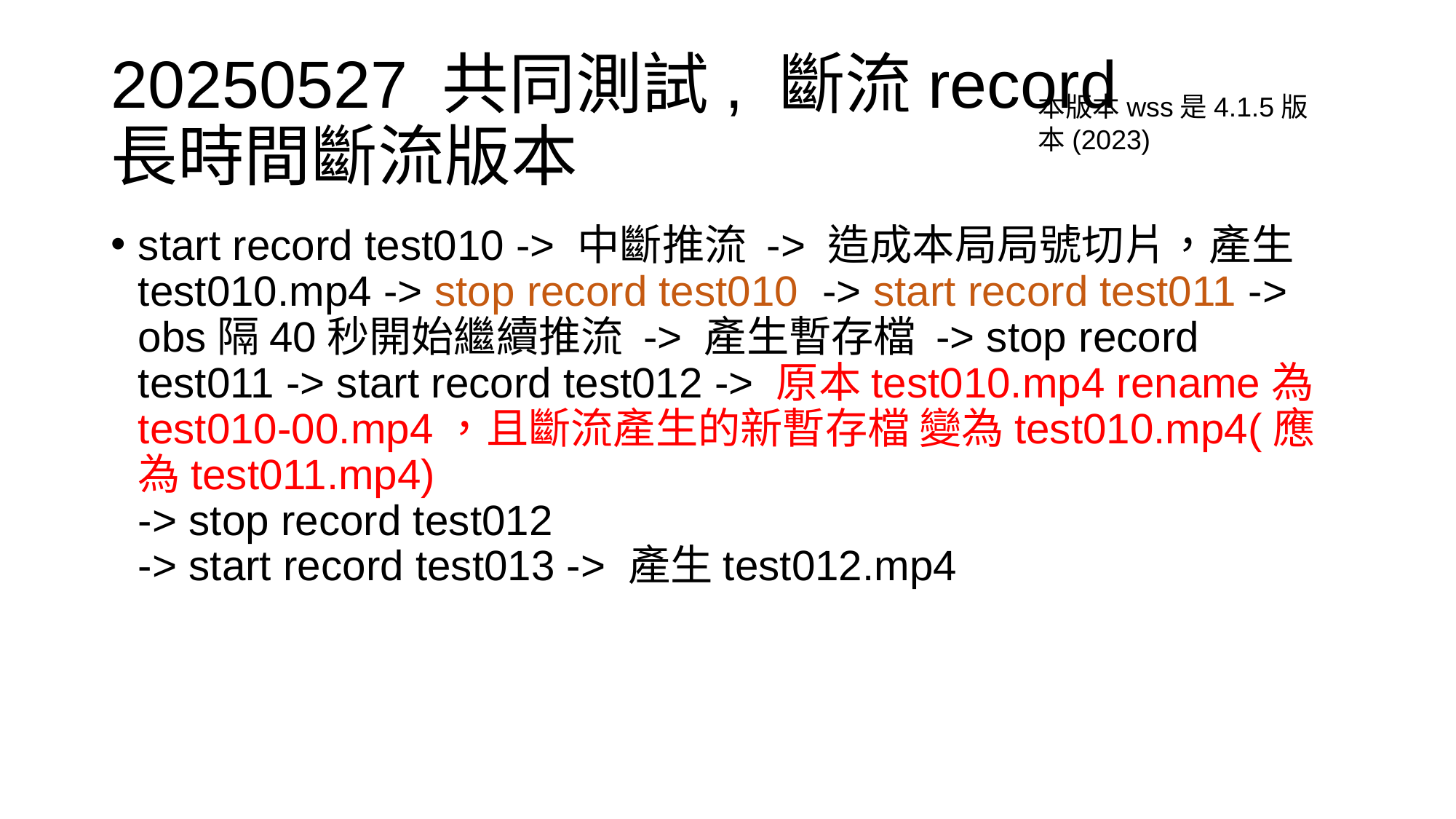

# 20250527 共同測試, 斷流record 長時間斷流版本
本版本wss是4.1.5版本(2023)
start record test010 -> 中斷推流 -> 造成本局局號切片，產生test010.mp4 -> stop record test010  -> start record test011 ->
obs隔40秒開始繼續推流 -> 產生暫存檔 -> stop record test011 -> start record test012 -> 原本test010.mp4 rename為test010-00.mp4，且斷流產生的新暫存檔 變為test010.mp4(應為test011.mp4)
-> stop record test012
-> start record test013 -> 產生test012.mp4